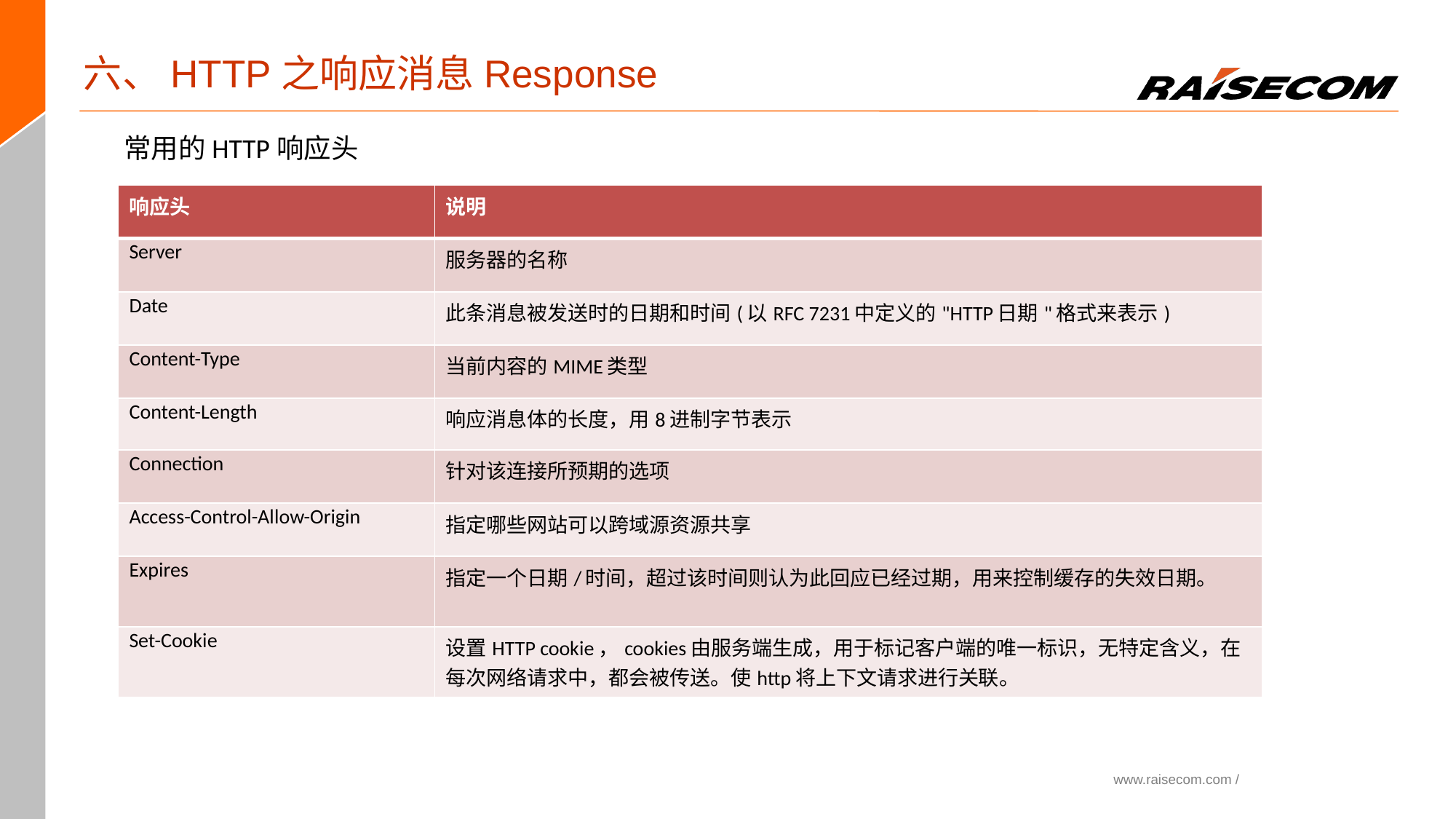

# 六、HTTP之响应消息Response
  常用的HTTP响应头

| 响应头 | 说明 |
| --- | --- |
| Server | 服务器的名称 |
| Date | 此条消息被发送时的日期和时间(以RFC 7231中定义的"HTTP日期"格式来表示) |
| Content-Type | 当前内容的MIME类型 |
| Content-Length | 响应消息体的长度，用8进制字节表示 |
| Connection | 针对该连接所预期的选项 |
| Access-Control-Allow-Origin | 指定哪些网站可以跨域源资源共享 |
| Expires | 指定一个日期/时间，超过该时间则认为此回应已经过期，用来控制缓存的失效日期。 |
| Set-Cookie | 设置HTTP cookie，cookies由服务端生成，用于标记客户端的唯一标识，无特定含义，在每次网络请求中，都会被传送。使http将上下文请求进行关联。 |